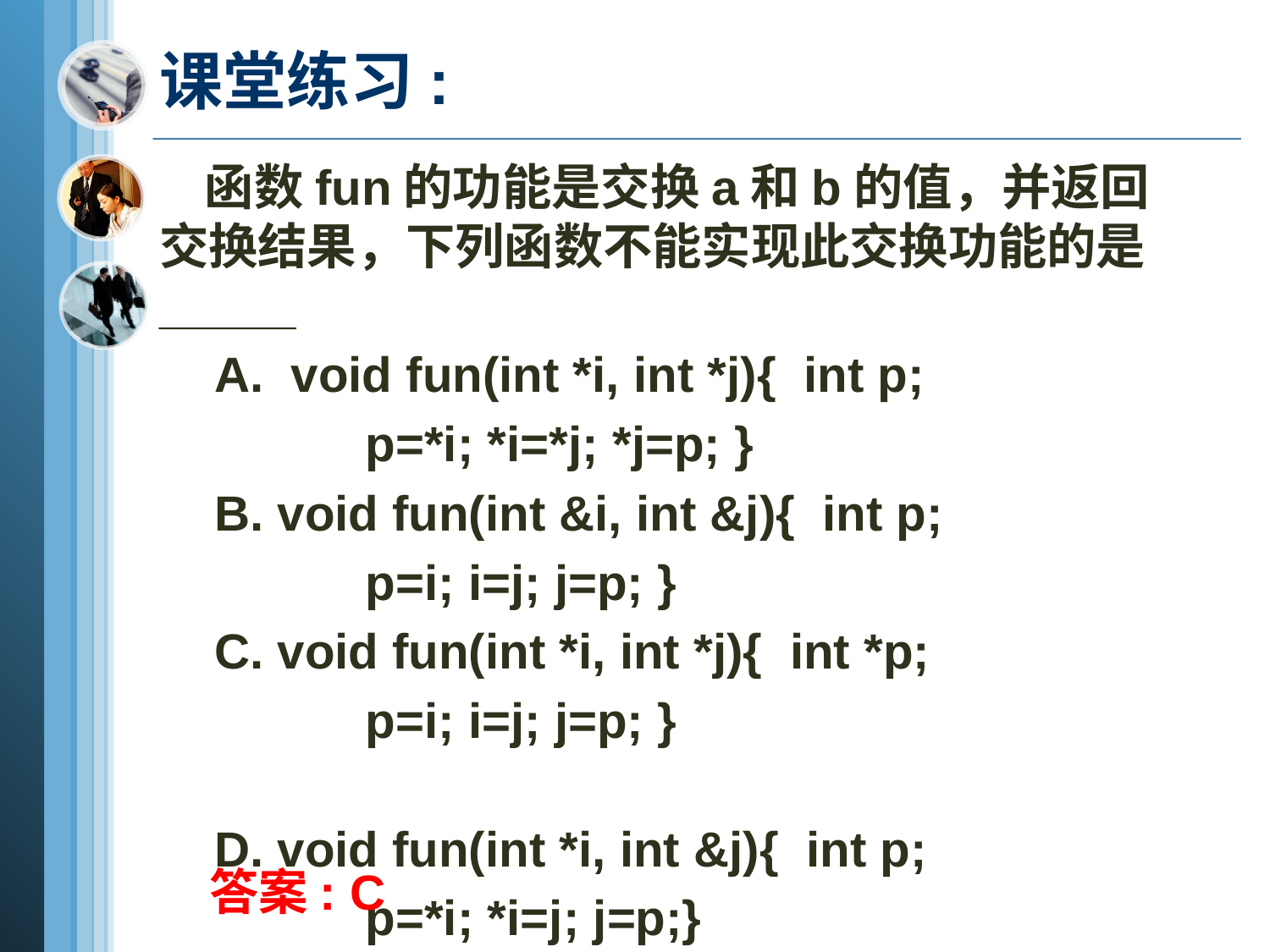

# 课堂练习:
   函数fun的功能是交换a和b的值，并返回交换结果，下列函数不能实现此交换功能的是_____
    A.  void fun(int *i, int *j){  int p;
               p=*i; *i=*j; *j=p; }
    B. void fun(int &i, int &j){  int p;
               p=i; i=j; j=p; }
    C. void fun(int *i, int *j){  int *p;
               p=i; i=j; j=p; }
    D. void fun(int *i, int &j){  int p;
               p=*i; *i=j; j=p;}
答案: C